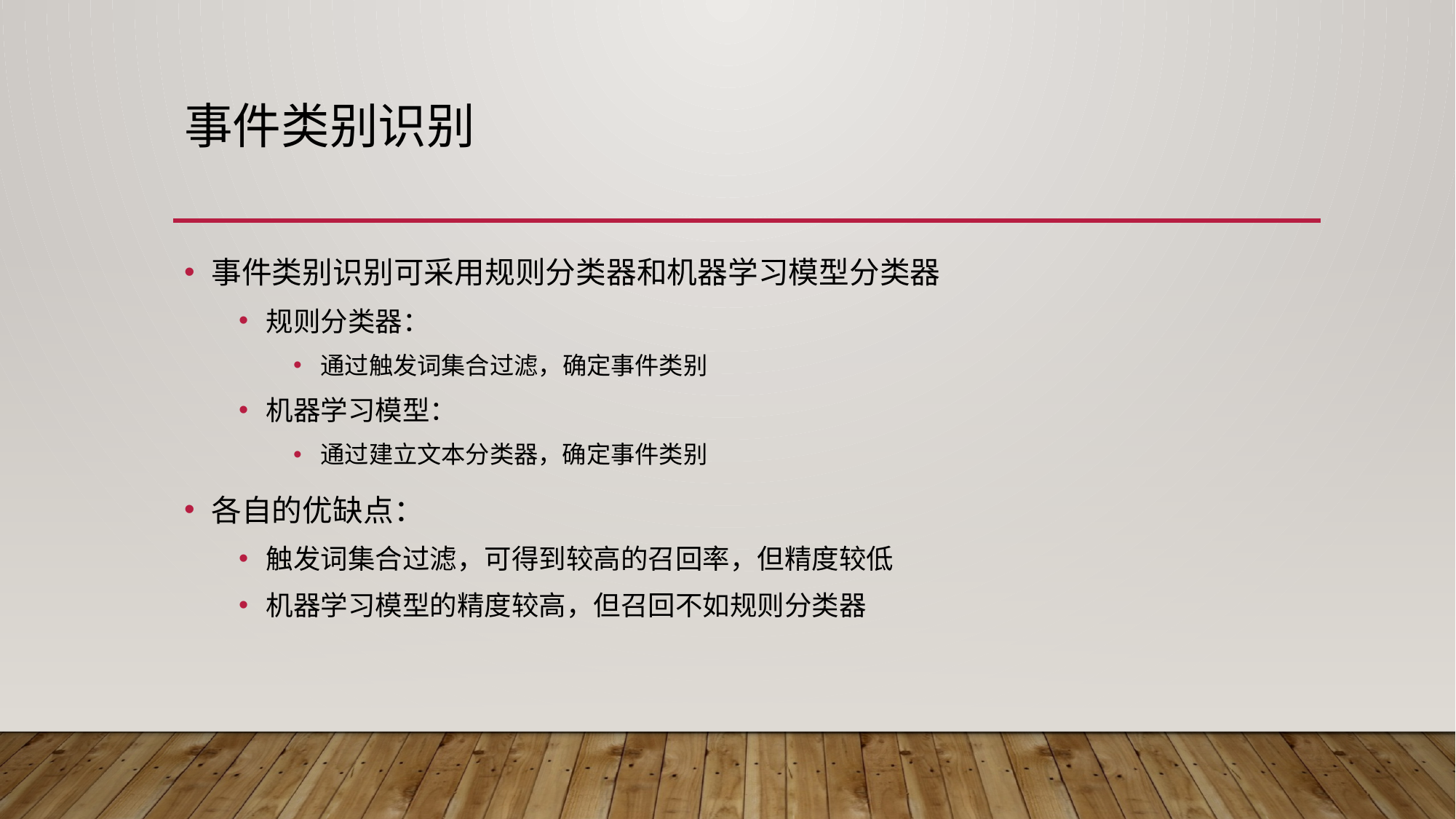

# 事件类别识别
事件类别识别可采用规则分类器和机器学习模型分类器
规则分类器：
通过触发词集合过滤，确定事件类别
机器学习模型：
通过建立文本分类器，确定事件类别
各自的优缺点：
触发词集合过滤，可得到较高的召回率，但精度较低
机器学习模型的精度较高，但召回不如规则分类器